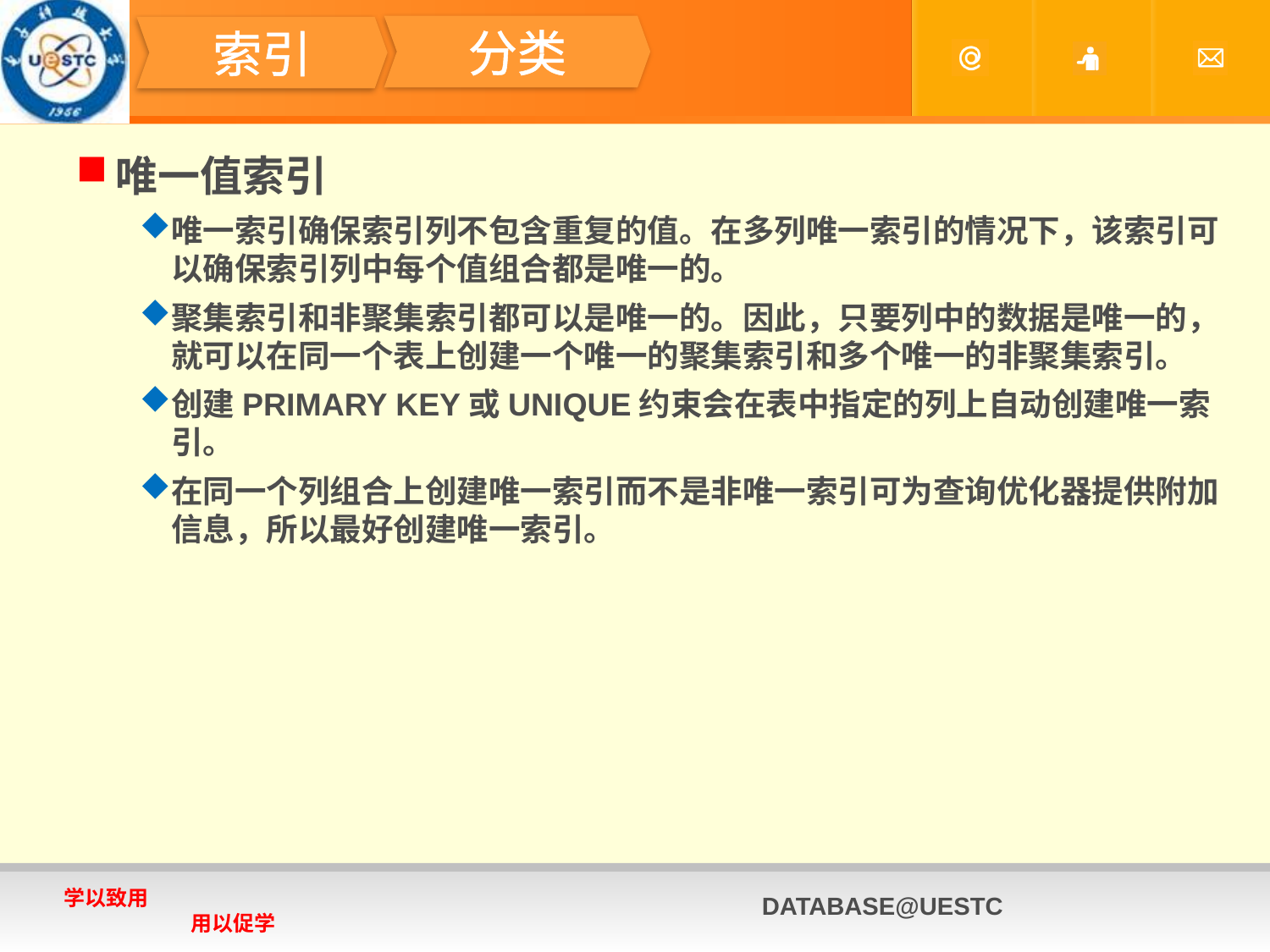

#
分类
索引
唯一值索引
唯一索引确保索引列不包含重复的值。在多列唯一索引的情况下，该索引可以确保索引列中每个值组合都是唯一的。
聚集索引和非聚集索引都可以是唯一的。因此，只要列中的数据是唯一的，就可以在同一个表上创建一个唯一的聚集索引和多个唯一的非聚集索引。
创建PRIMARY KEY或UNIQUE约束会在表中指定的列上自动创建唯一索引。
在同一个列组合上创建唯一索引而不是非唯一索引可为查询优化器提供附加信息，所以最好创建唯一索引。